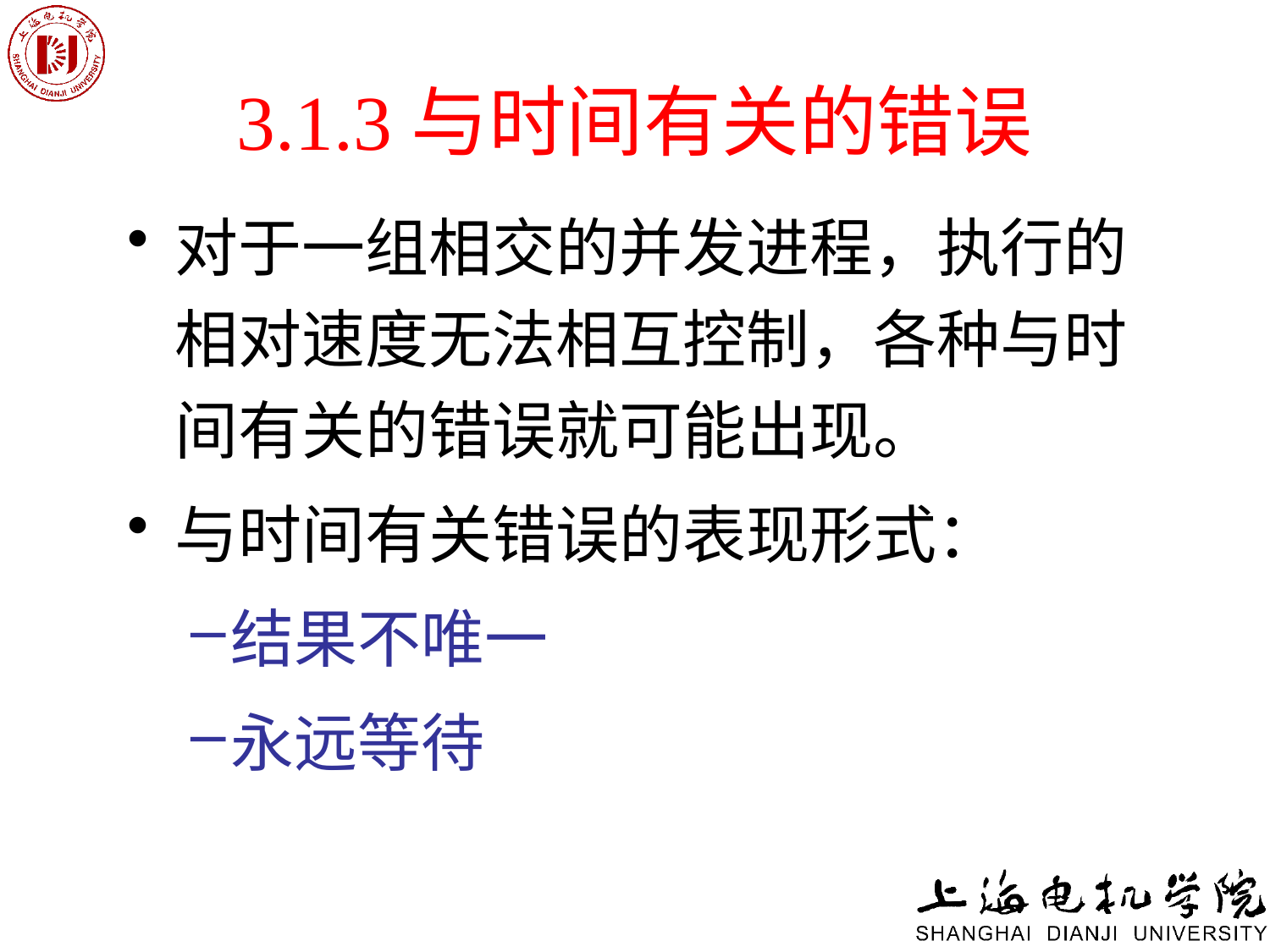

# 3.1.3与时间有关的错误
对于一组相交的并发进程，执行的相对速度无法相互控制，各种与时间有关的错误就可能出现。
与时间有关错误的表现形式：
结果不唯一
永远等待